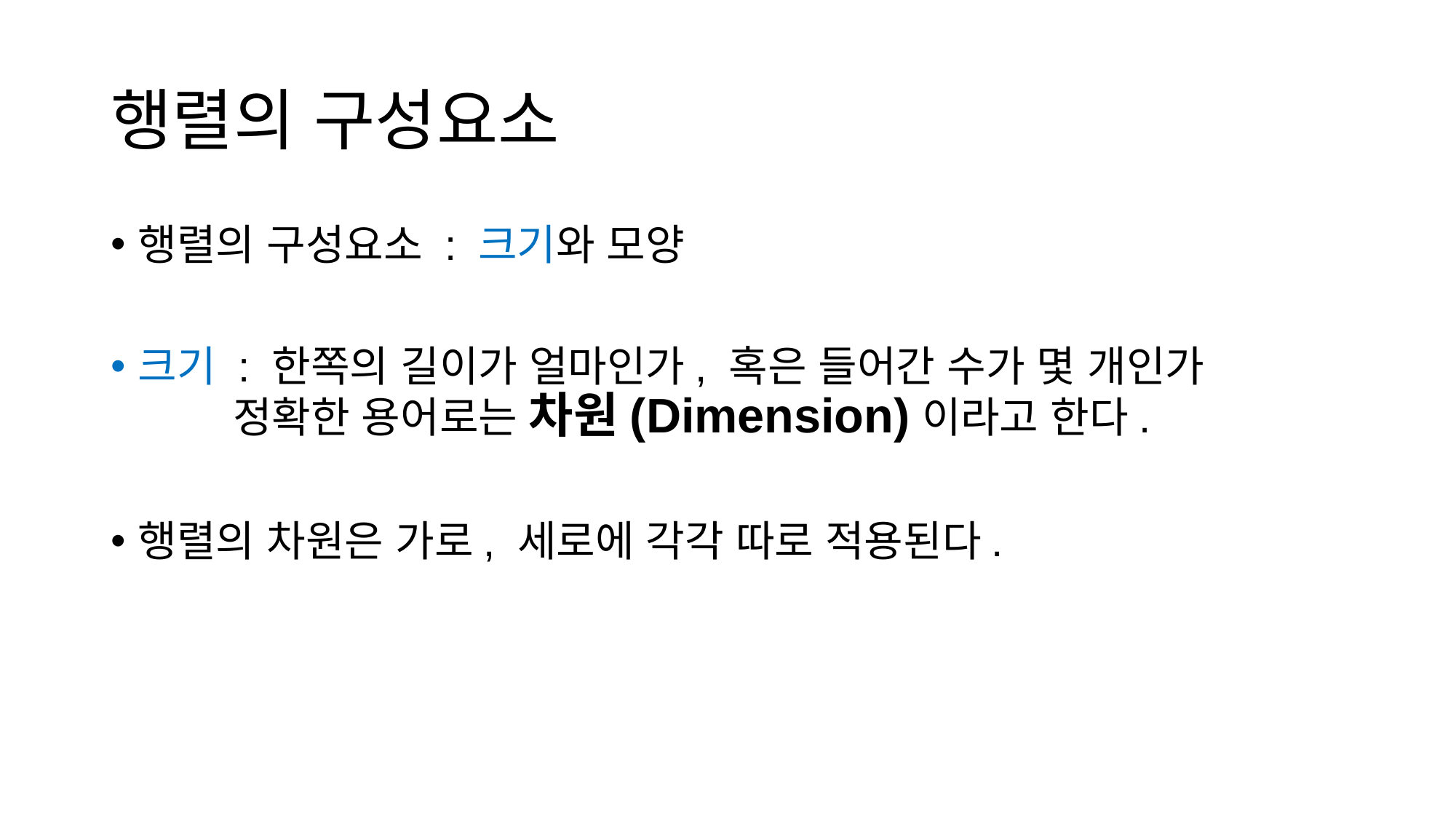

# 행렬의 구성요소
행렬의 구성요소 : 크기와 모양

크기 : 한쪽의 길이가 얼마인가, 혹은 들어간 수가 몇 개인가
        정확한 용어로는 차원(Dimension)이라고 한다.

행렬의 차원은 가로, 세로에 각각 따로 적용된다.